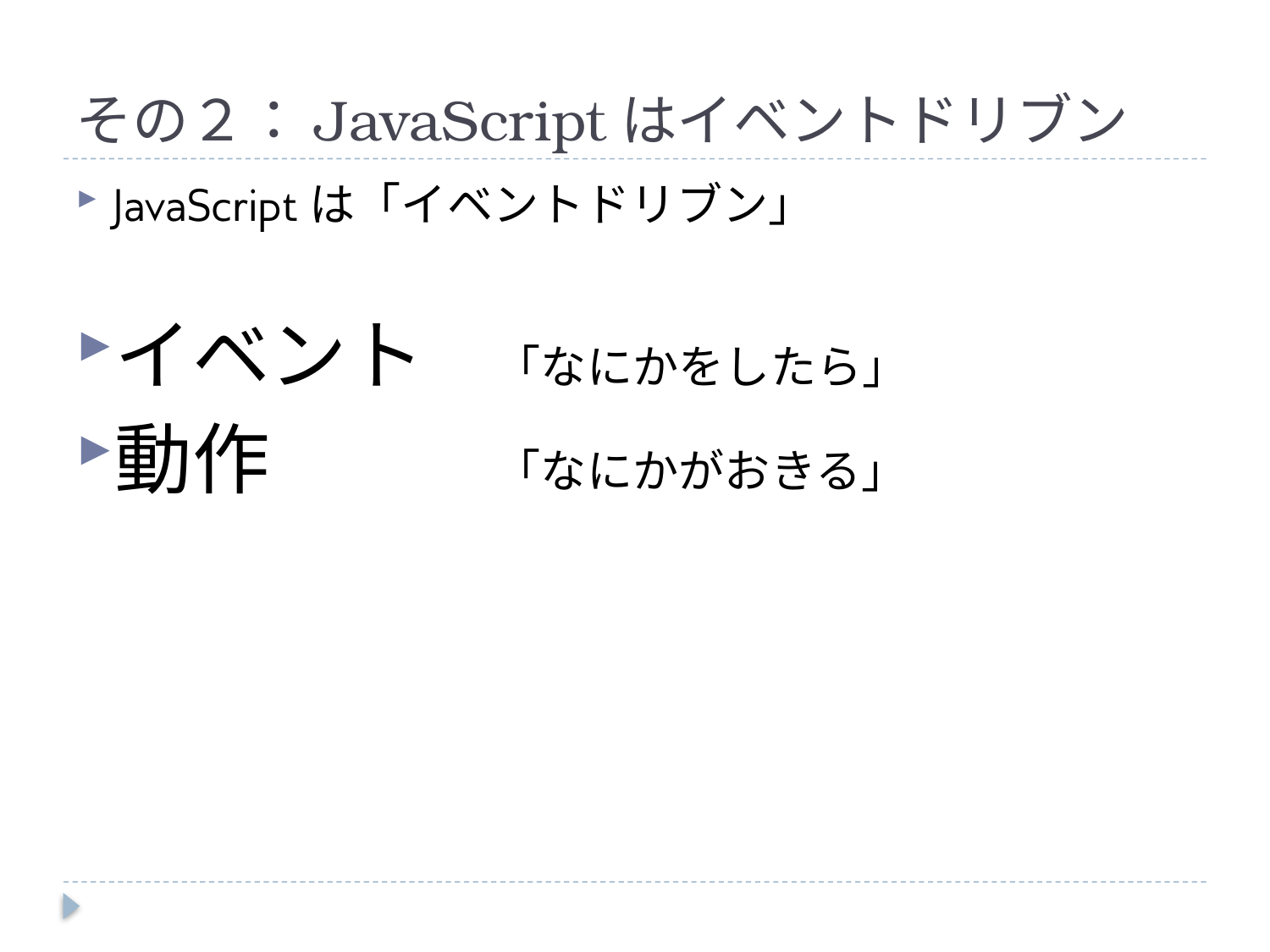

# その２：JavaScriptはイベントドリブン
JavaScriptは「イベントドリブン」

イベント	「なにかをしたら」
動作		「なにかがおきる」